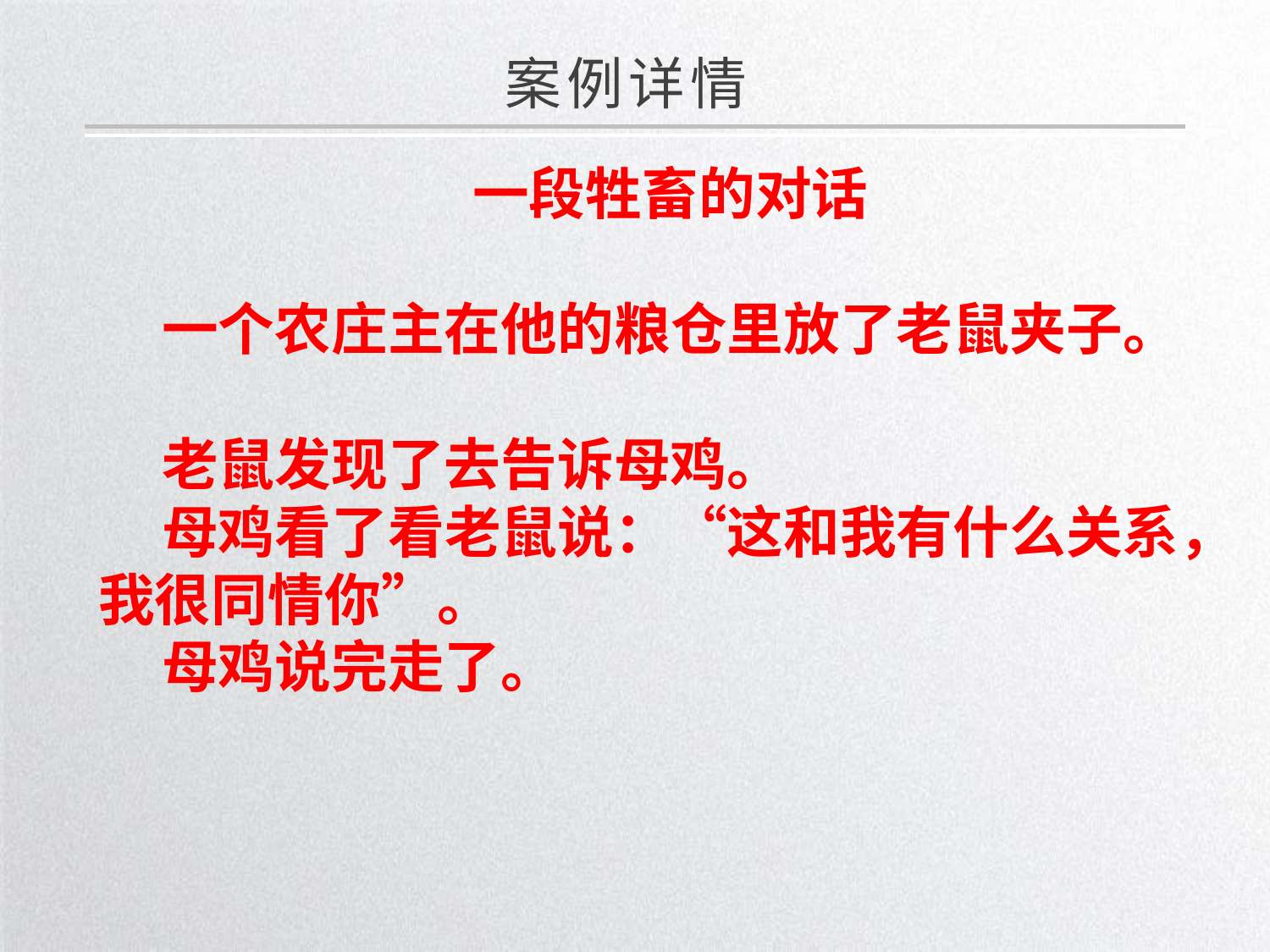

案例详情
一段牲畜的对话

一个农庄主在他的粮仓里放了老鼠夹子。

老鼠发现了去告诉母鸡。
母鸡看了看老鼠说：“这和我有什么关系，我很同情你”。
母鸡说完走了。